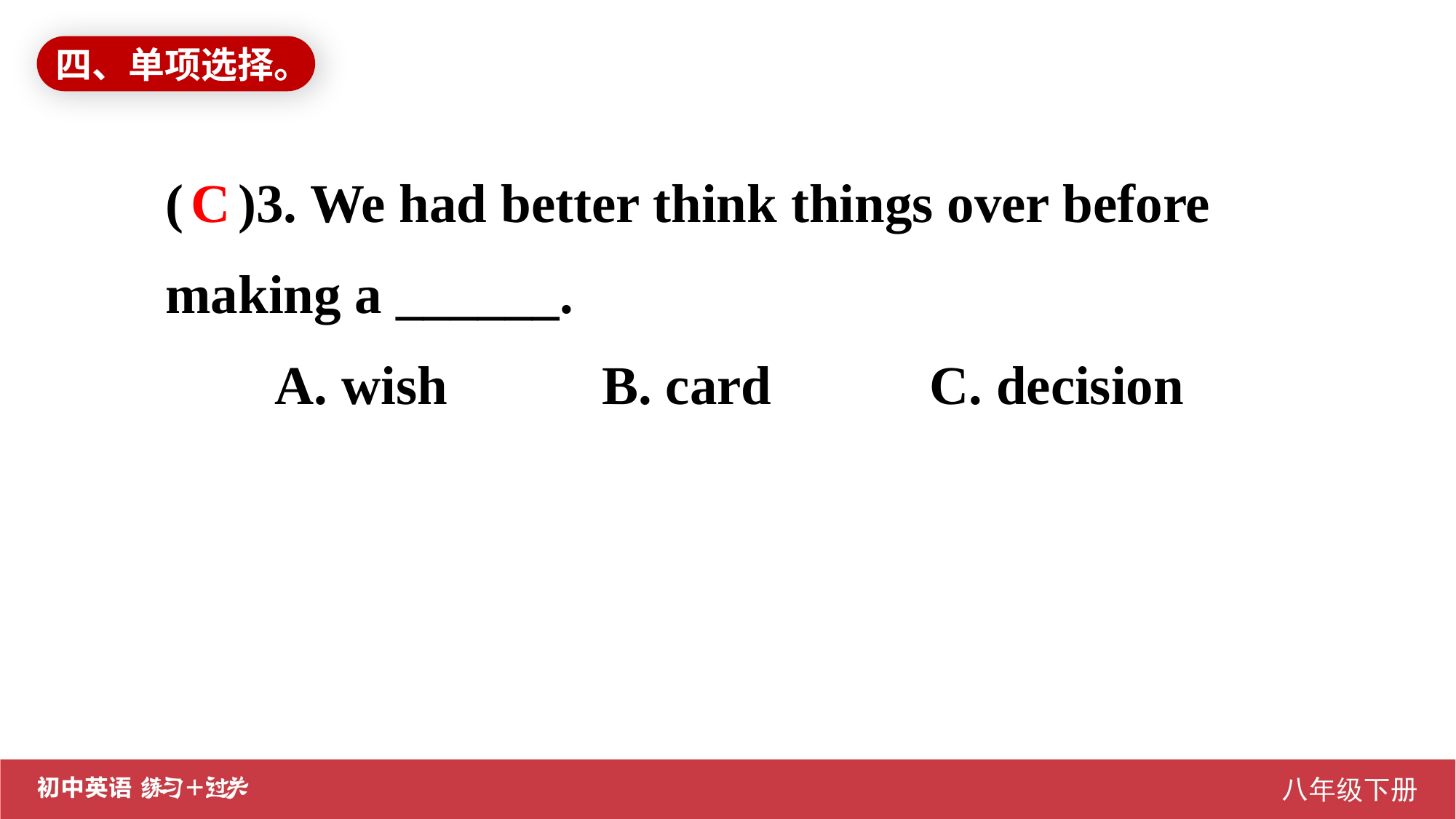

四、单项选择。
(    )3. We had better think things over before making a ______.
	A. wish		B. card 		C. decision
C